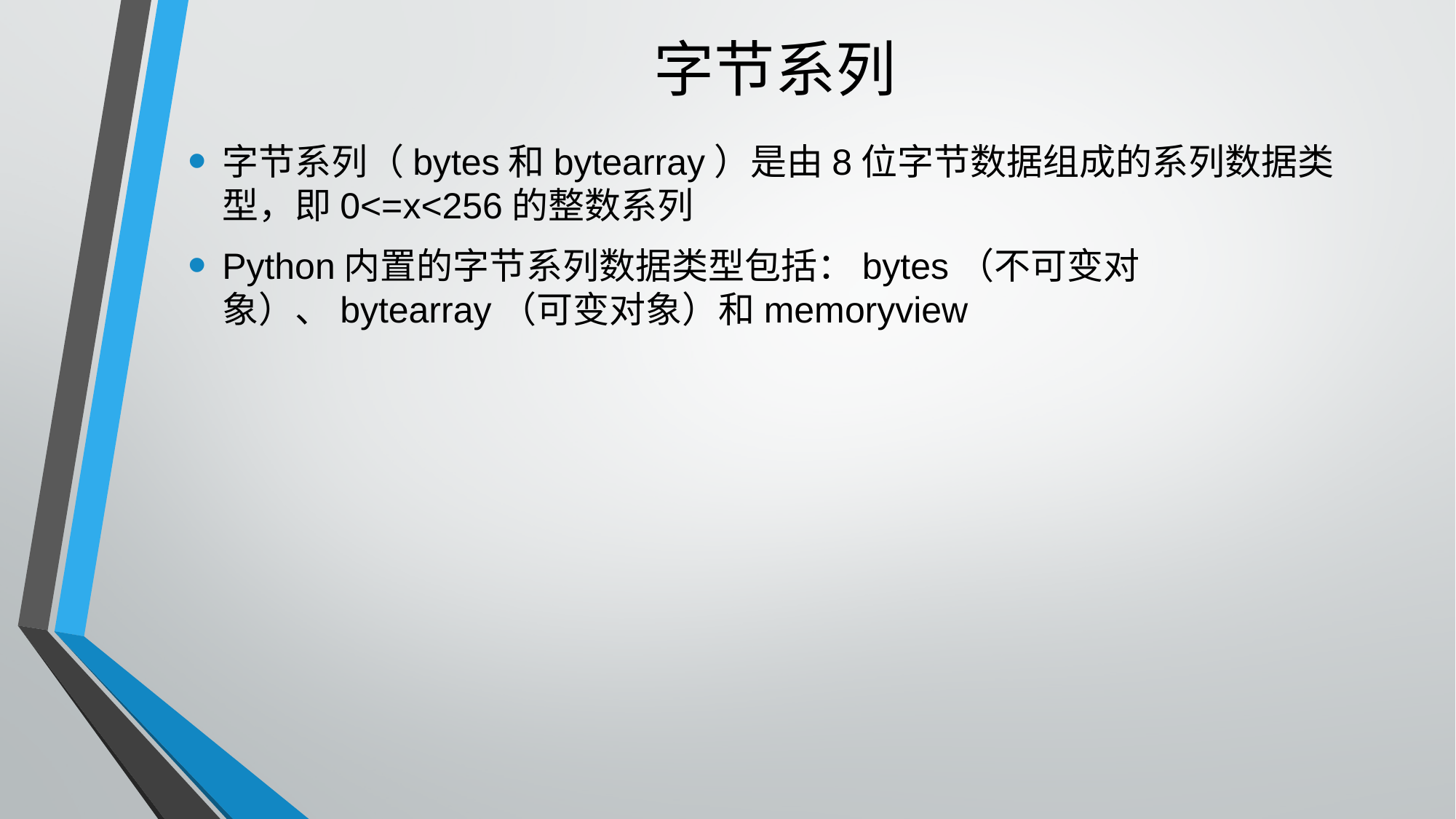

# 字节系列
字节系列（bytes和bytearray）是由8位字节数据组成的系列数据类型，即0<=x<256的整数系列
Python内置的字节系列数据类型包括：bytes（不可变对象）、bytearray（可变对象）和memoryview